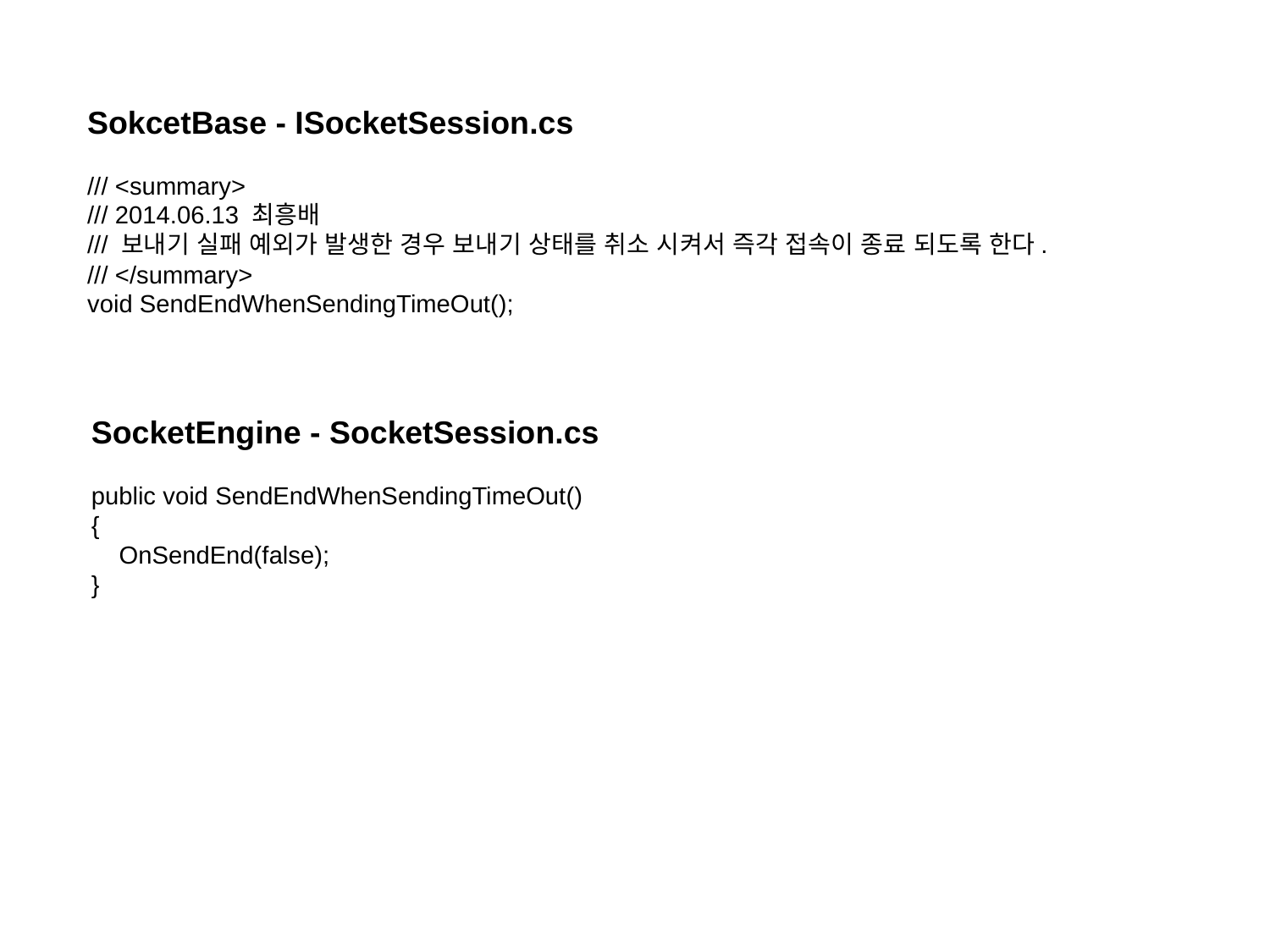

SokcetBase - ISocketSession.cs
/// <summary>
/// 2014.06.13 최흥배
/// 보내기 실패 예외가 발생한 경우 보내기 상태를 취소 시켜서 즉각 접속이 종료 되도록 한다.
/// </summary>
void SendEndWhenSendingTimeOut();
SocketEngine - SocketSession.cs
public void SendEndWhenSendingTimeOut()
{
    OnSendEnd(false);
}